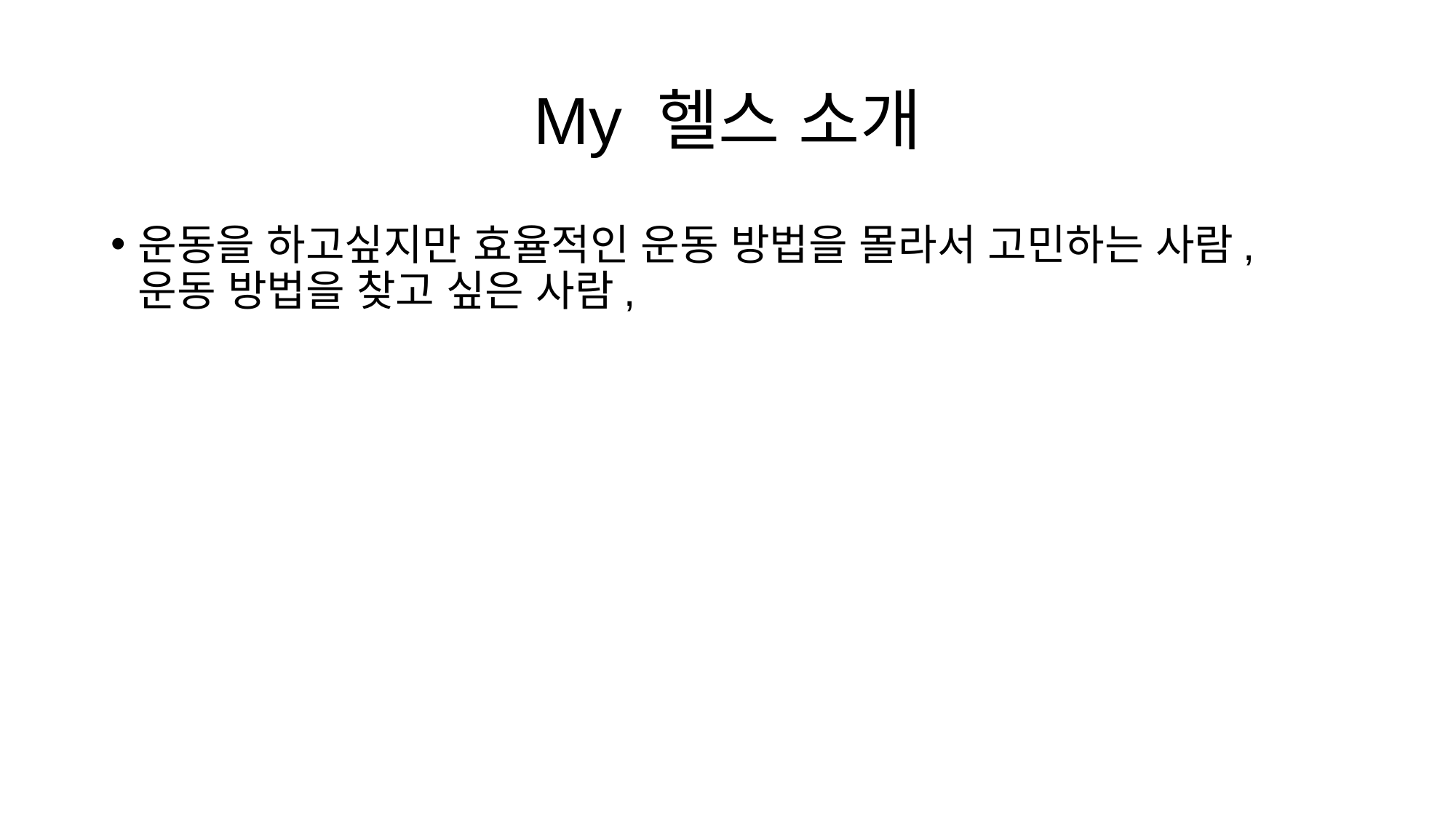

# My 헬스 소개
운동을 하고싶지만 효율적인 운동 방법을 몰라서 고민하는 사람, 운동 방법을 찾고 싶은 사람,